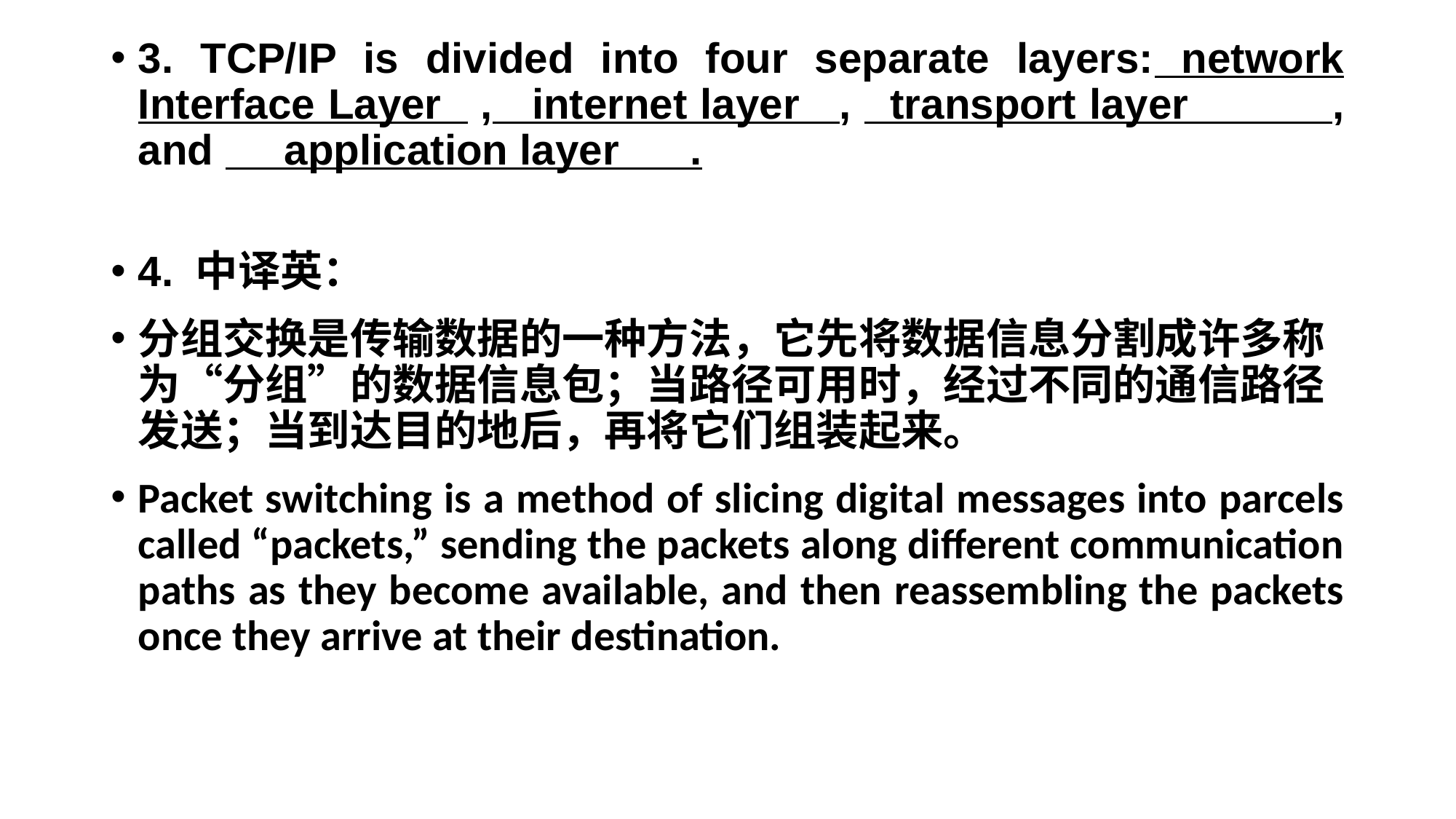

3. TCP/IP is divided into four separate layers: network Interface Layer   ,   internet layer   ,   transport layer           , and      application layer      .

4. 中译英：
分组交换是传输数据的一种方法，它先将数据信息分割成许多称为“分组”的数据信息包；当路径可用时，经过不同的通信路径发送；当到达目的地后，再将它们组装起来。
Packet switching is a method of slicing digital messages into parcels called “packets,” sending the packets along different communication paths as they become available, and then reassembling the packets once they arrive at their destination.